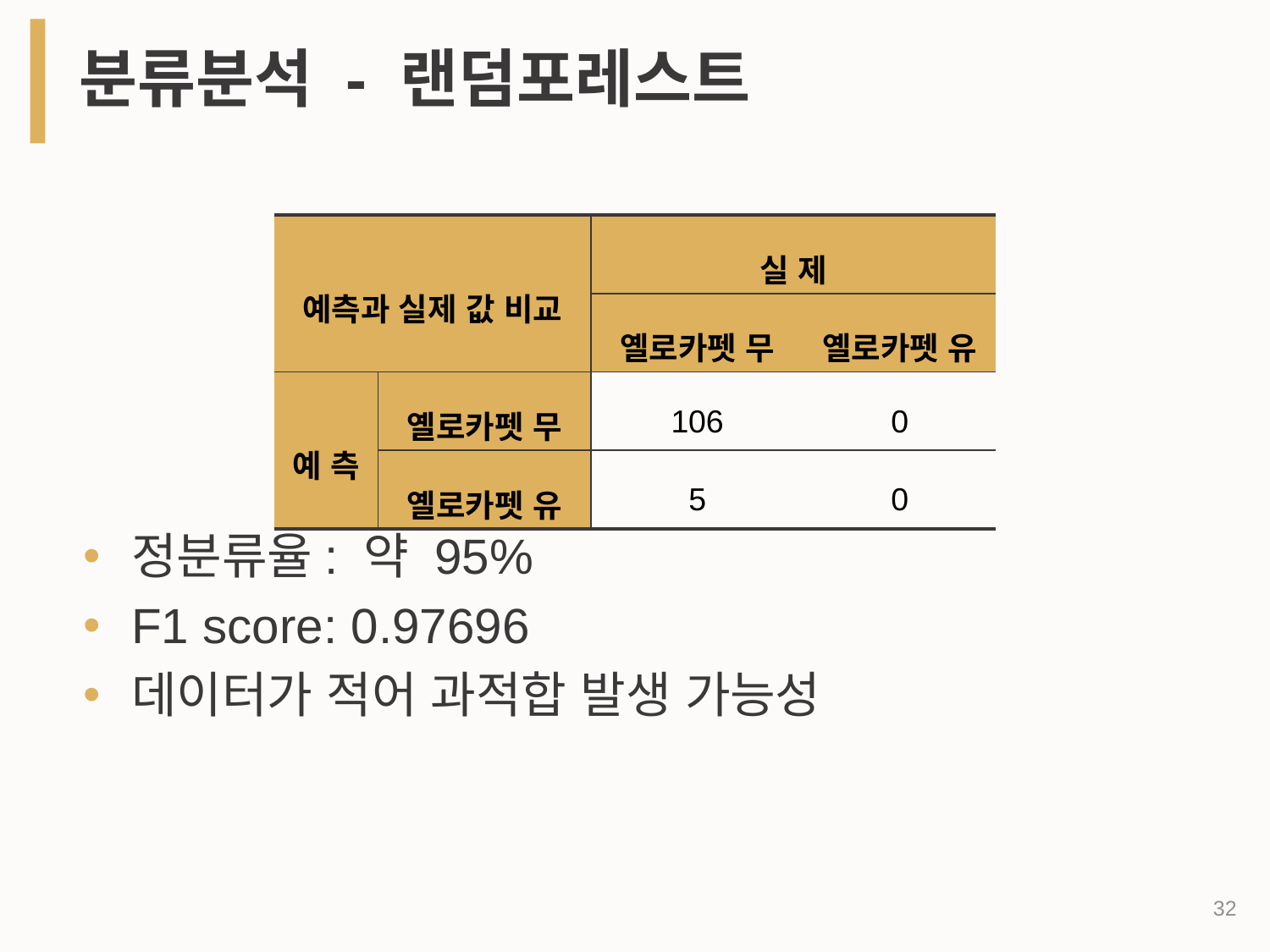

# 분류분석 - 랜덤포레스트
|  |  |  |  |
| --- | --- | --- | --- |
| 예측과 실제 값 비교 |  | 실 제 |  |
|  |  | 옐로카펫 무 | 옐로카펫 유 |
| 예 측 | 옐로카펫 무 | 106 | 0 |
|  | 옐로카펫 유 | 5 | 0 |
정분류율: 약 95%
F1 score: 0.97696
데이터가 적어 과적합 발생 가능성

32